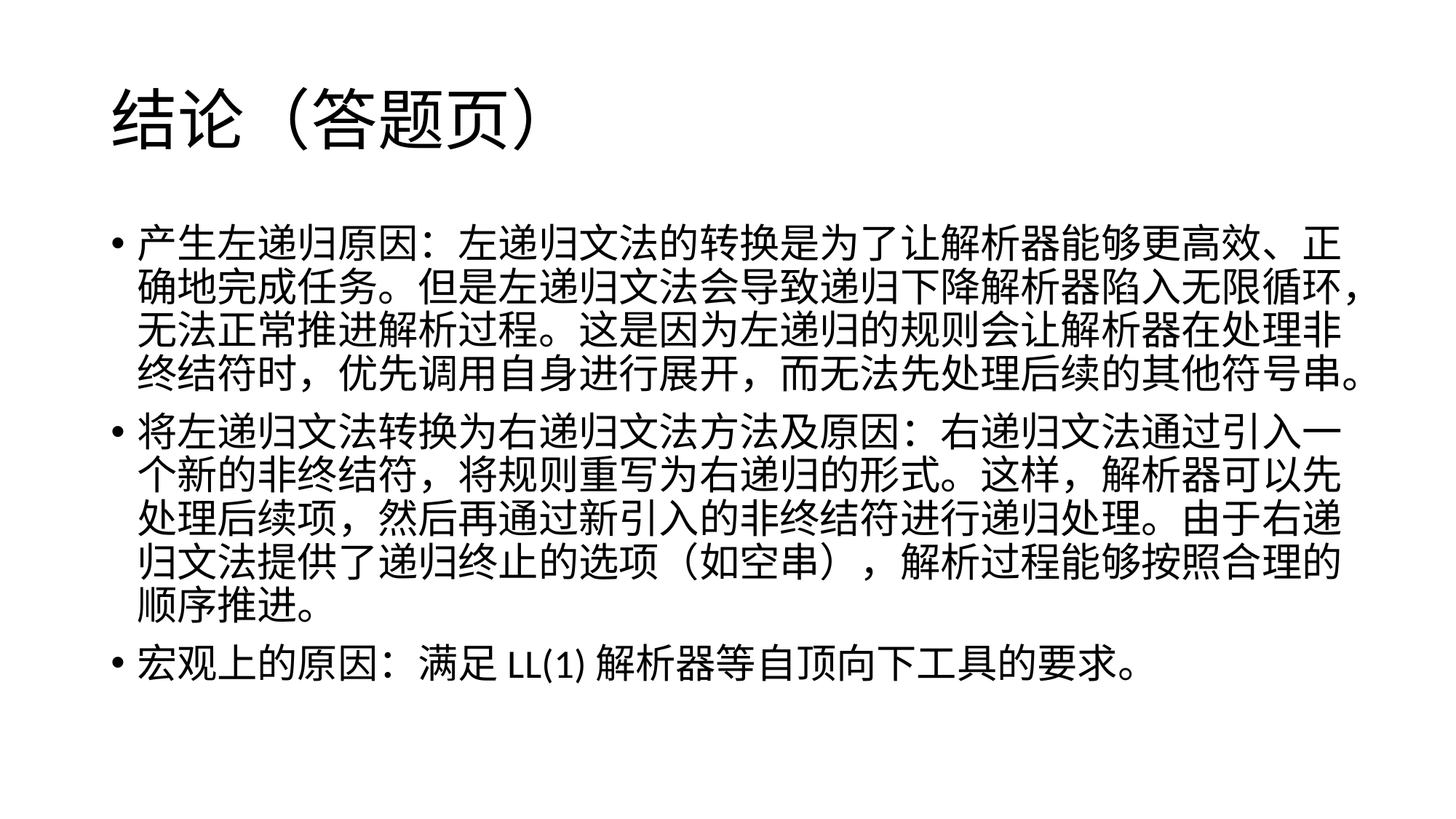

# 结论（答题页）
产生左递归原因：左递归文法的转换是为了让解析器能够更高效、正确地完成任务。但是左递归文法会导致递归下降解析器陷入无限循环，无法正常推进解析过程。这是因为左递归的规则会让解析器在处理非终结符时，优先调用自身进行展开，而无法先处理后续的其他符号串。
将左递归文法转换为右递归文法方法及原因：右递归文法通过引入一个新的非终结符，将规则重写为右递归的形式。这样，解析器可以先处理后续项，然后再通过新引入的非终结符进行递归处理。由于右递归文法提供了递归终止的选项（如空串），解析过程能够按照合理的顺序推进。
宏观上的原因：满足LL(1)解析器等自顶向下工具的要求。